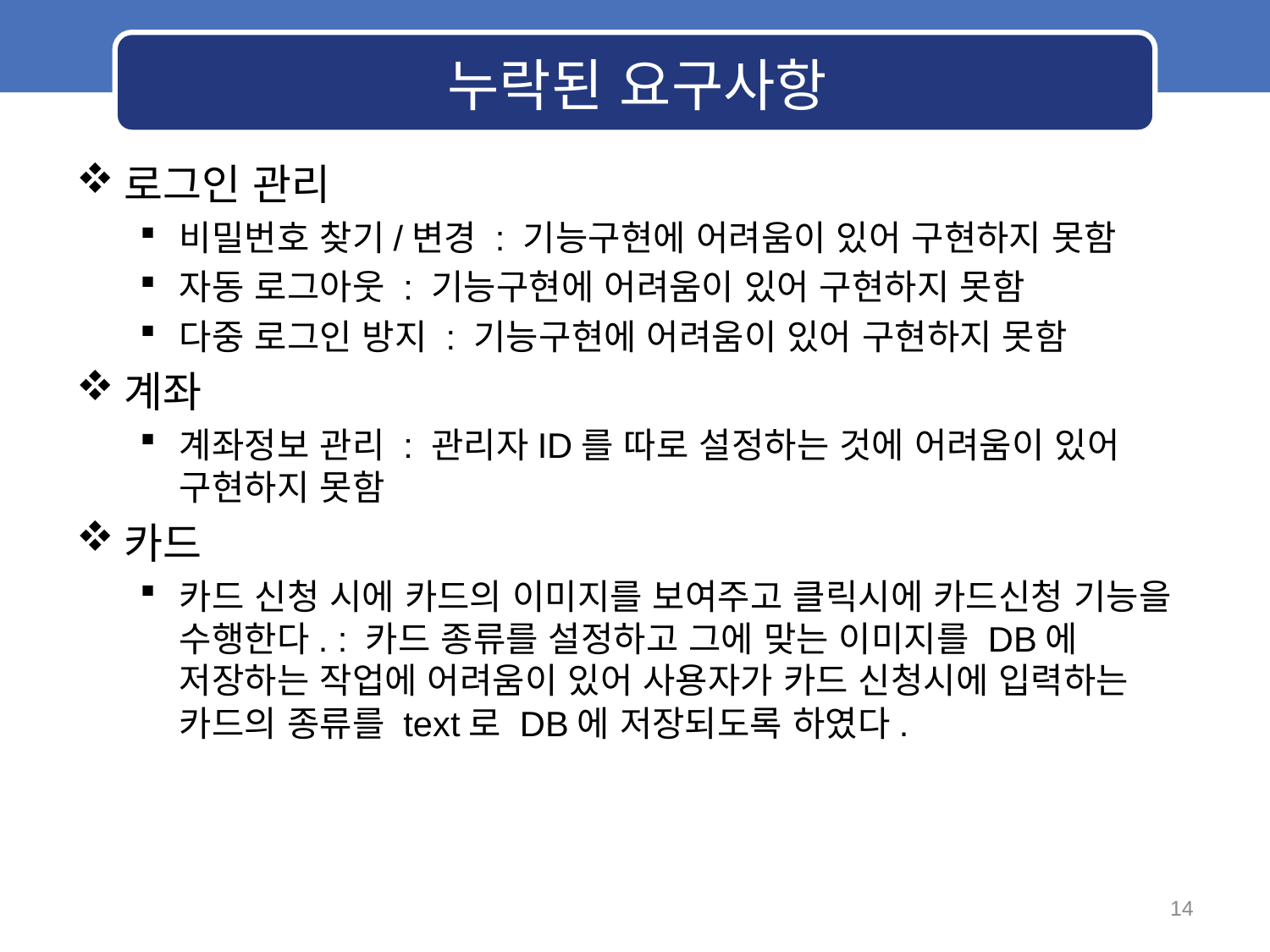

# 누락된 요구사항
로그인 관리
비밀번호 찾기/변경 : 기능구현에 어려움이 있어 구현하지 못함
자동 로그아웃 : 기능구현에 어려움이 있어 구현하지 못함
다중 로그인 방지 : 기능구현에 어려움이 있어 구현하지 못함
계좌
계좌정보 관리 : 관리자ID를 따로 설정하는 것에 어려움이 있어 구현하지 못함
카드
카드 신청 시에 카드의 이미지를 보여주고 클릭시에 카드신청 기능을 수행한다. : 카드 종류를 설정하고 그에 맞는 이미지를 DB에 저장하는 작업에 어려움이 있어 사용자가 카드 신청시에 입력하는 카드의 종류를 text로 DB에 저장되도록 하였다.
14